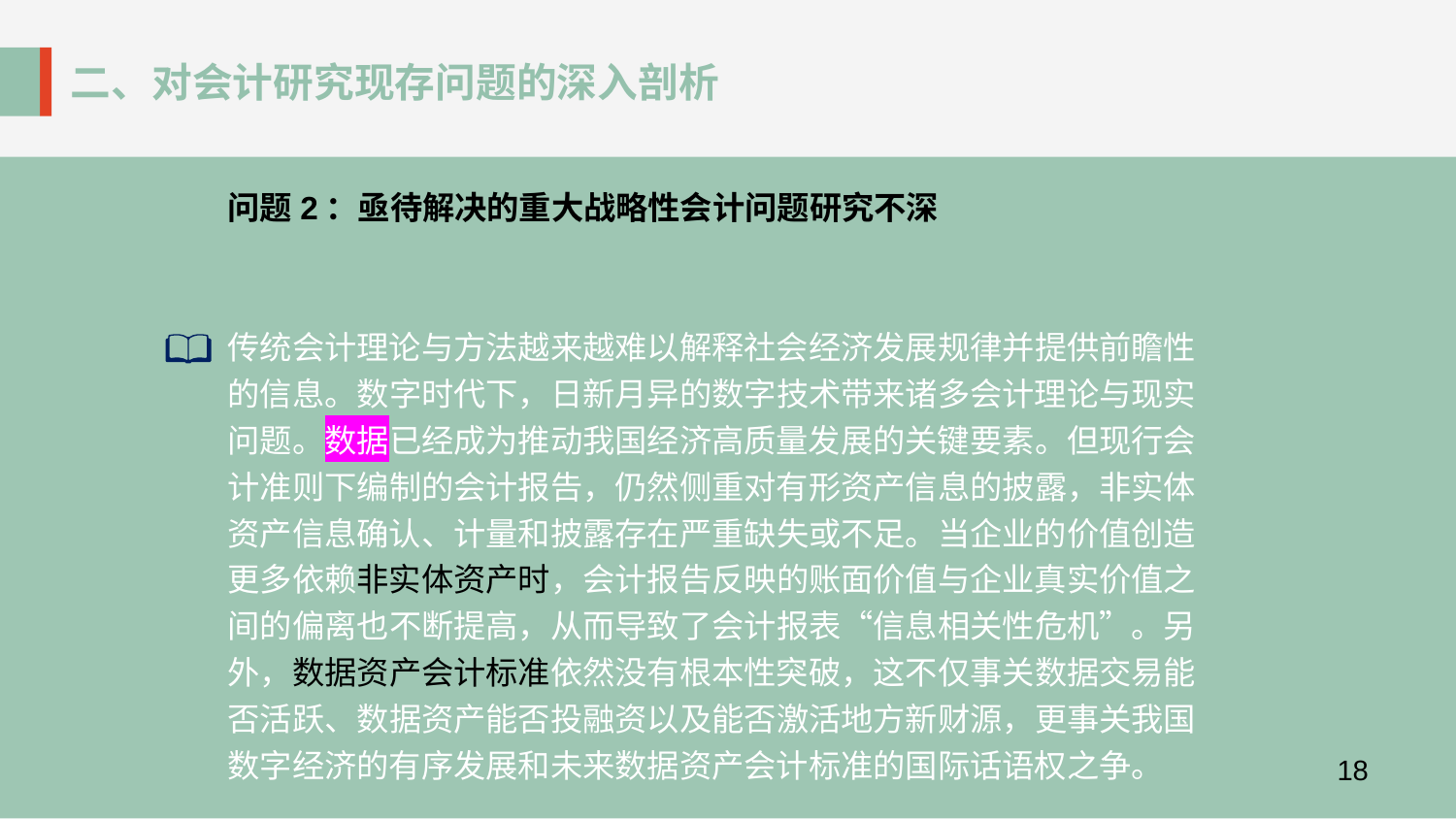

二、对会计研究现存问题的深入剖析

问题2：亟待解决的重大战略性会计问题研究不深

传统会计理论与方法越来越难以解释社会经济发展规律并提供前瞻性的信息。数字时代下，日新月异的数字技术带来诸多会计理论与现实问题。数据已经成为推动我国经济高质量发展的关键要素。但现行会计准则下编制的会计报告，仍然侧重对有形资产信息的披露，非实体资产信息确认、计量和披露存在严重缺失或不足。当企业的价值创造更多依赖非实体资产时，会计报告反映的账面价值与企业真实价值之间的偏离也不断提高，从而导致了会计报表“信息相关性危机”。另外，数据资产会计标准依然没有根本性突破，这不仅事关数据交易能否活跃、数据资产能否投融资以及能否激活地方新财源，更事关我国数字经济的有序发展和未来数据资产会计标准的国际话语权之争。

18